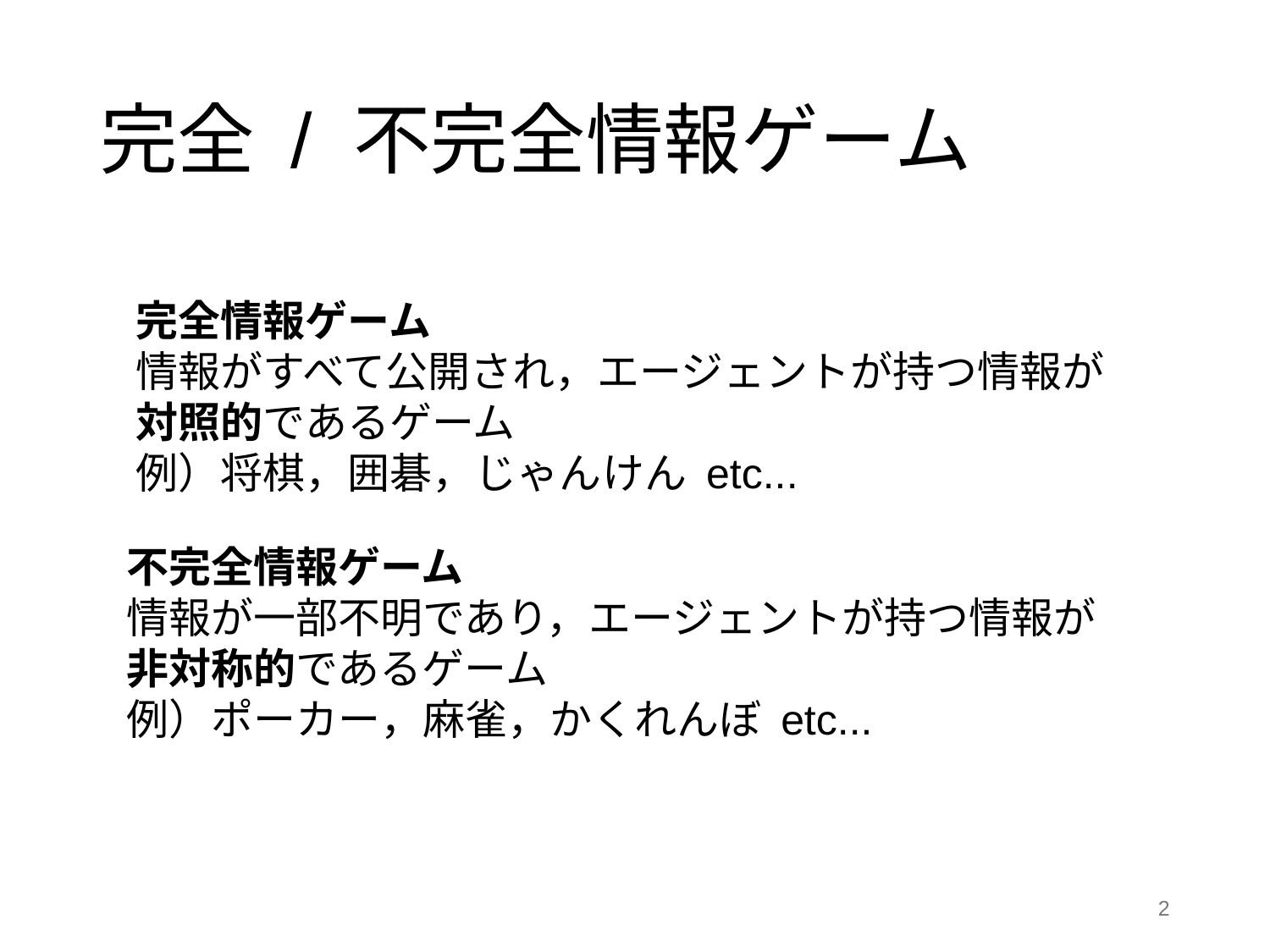

# 完全 / 不完全情報ゲーム
完全情報ゲーム
情報がすべて公開され，エージェントが持つ情報が対照的であるゲーム
例）将棋，囲碁，じゃんけん etc...
不完全情報ゲーム
情報が一部不明であり，エージェントが持つ情報が非対称的であるゲーム
例）ポーカー，麻雀，かくれんぼ etc...

2